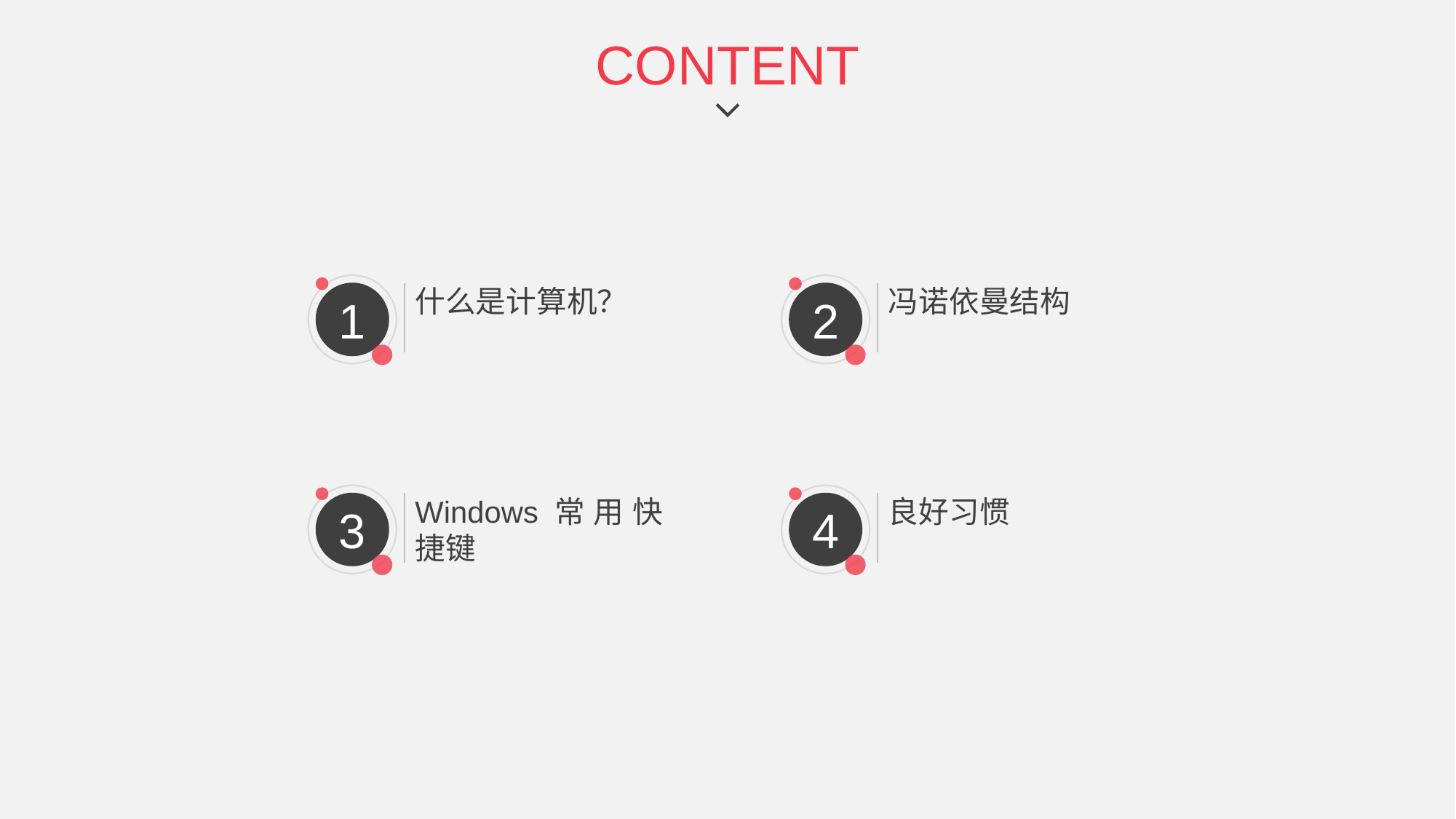

CONTENT

1

什么是计算机？

2

冯诺依曼结构

3

Windows常用快捷键

4

良好习惯